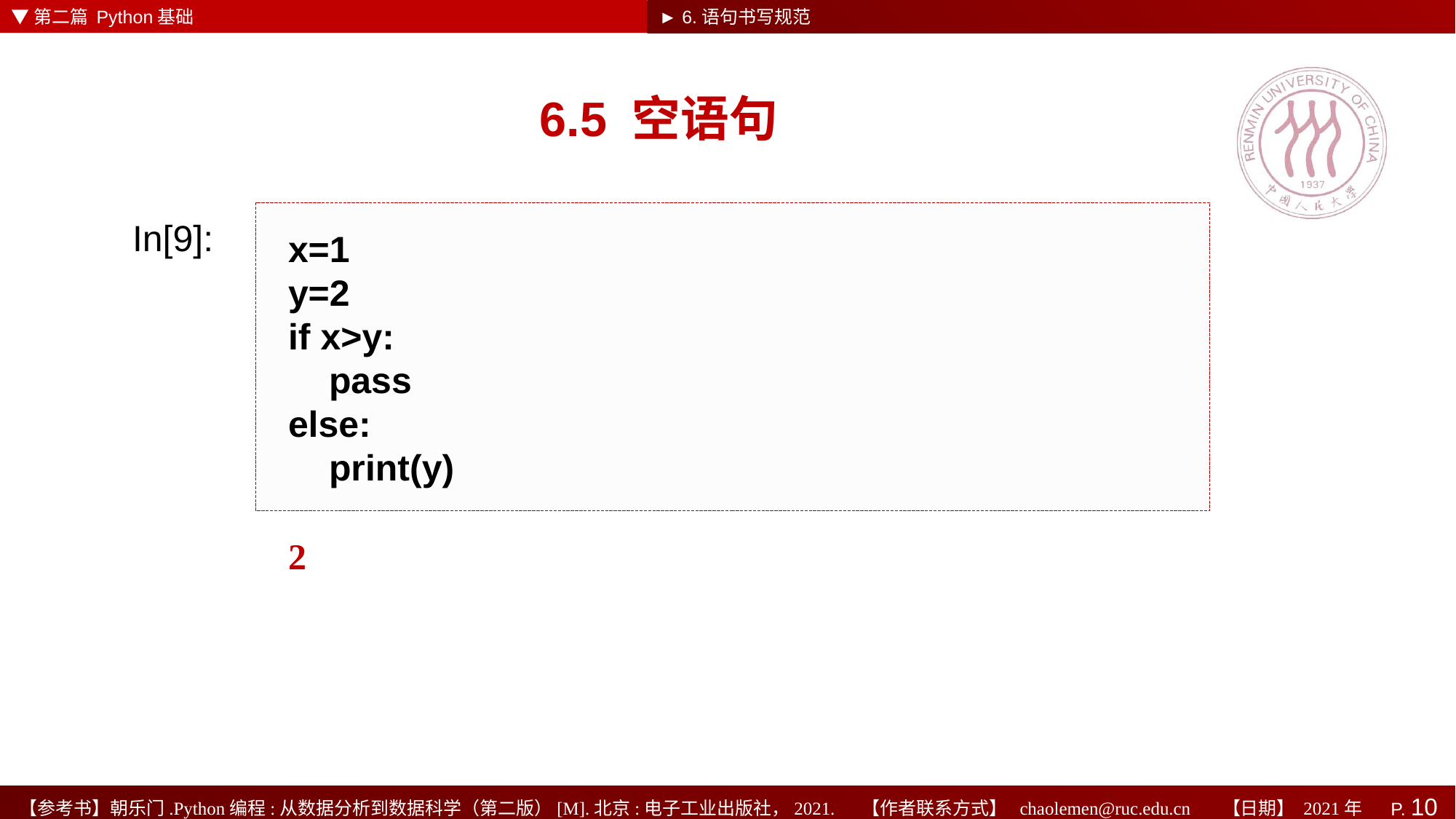

▼第二篇 Python基础
► 6.语句书写规范
# 6.5 空语句
x=1
y=2
if x>y:
    pass
else:
    print(y)
In[9]:
2